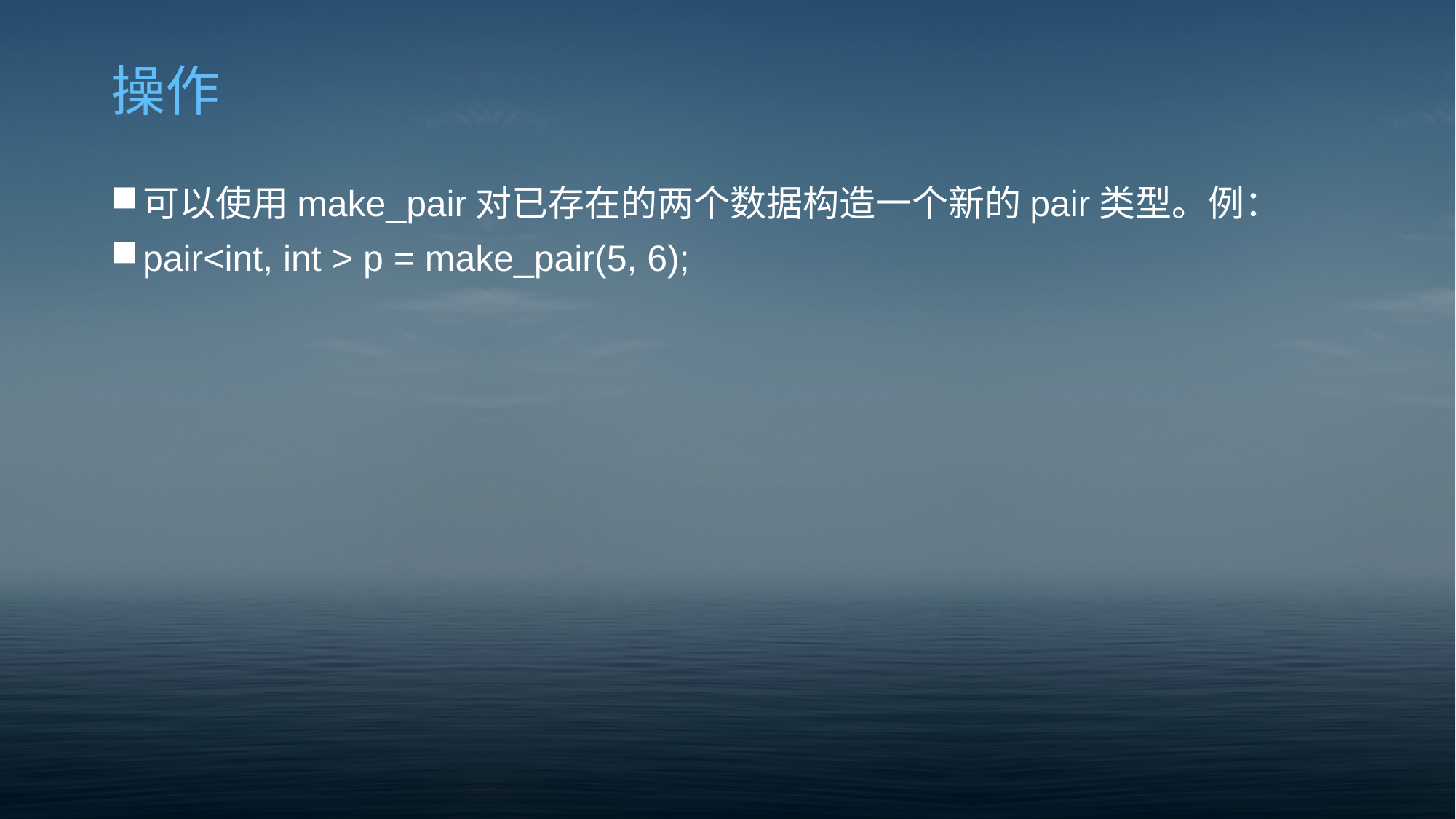

# 操作
可以使用make_pair对已存在的两个数据构造一个新的pair类型。例：
pair<int, int > p = make_pair(5, 6);